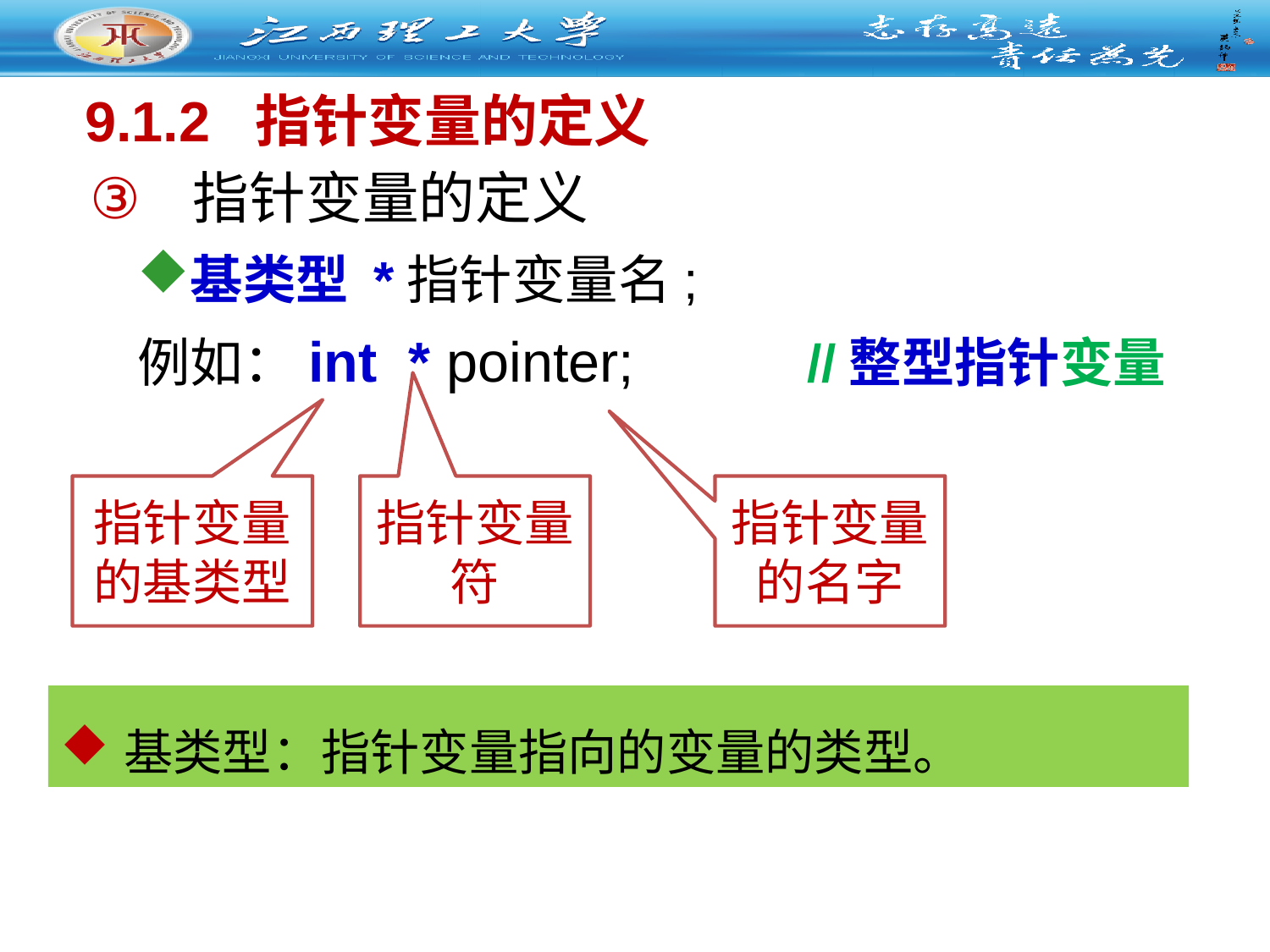

9.1.2  指针变量的定义
指针变量的定义
基类型 *指针变量名;
例如：int  * pointer;           //整型指针变量

指针变量的基类型
指针变量符
指针变量的名字
基类型：指针变量指向的变量的类型。